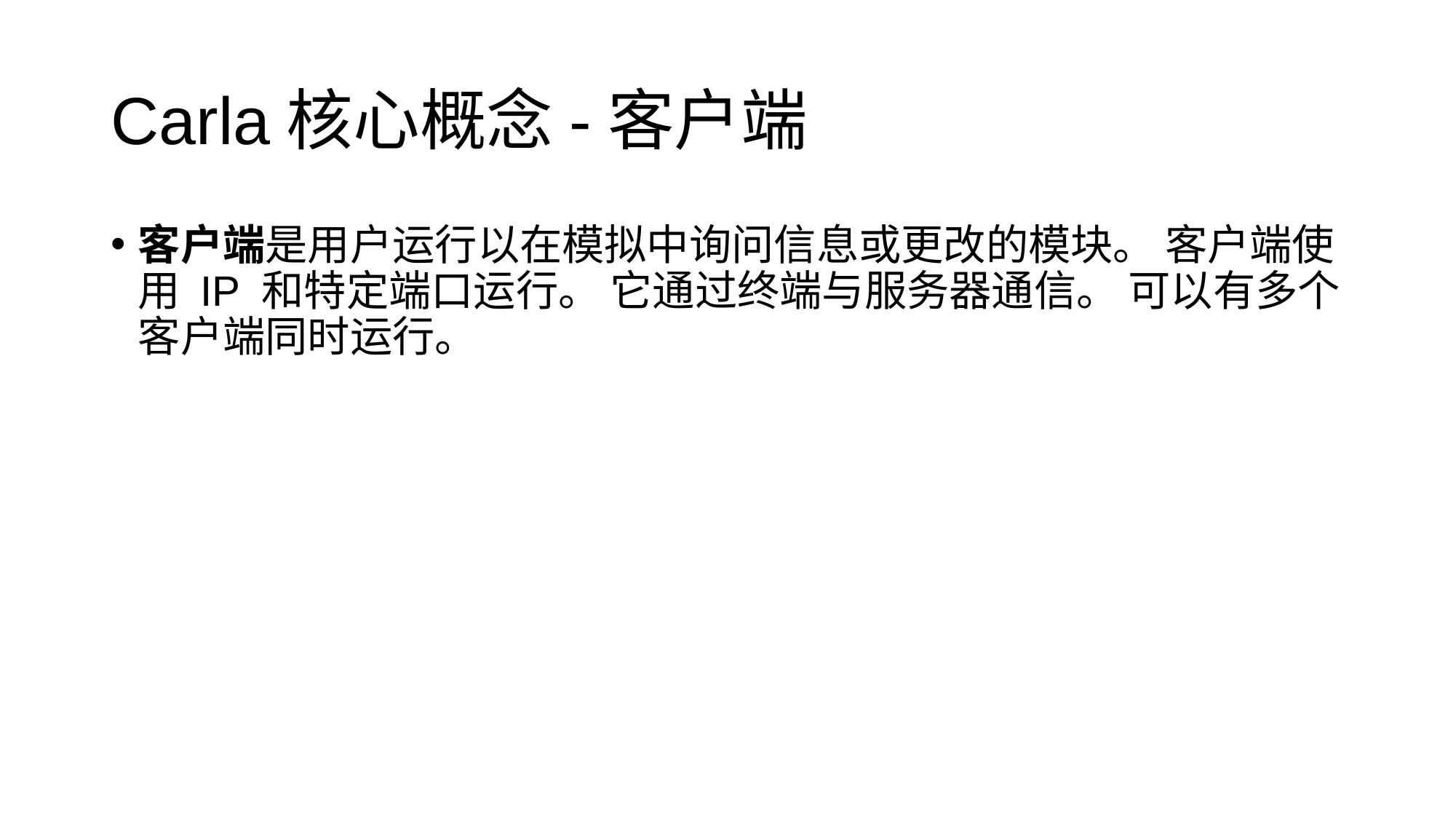

# Carla核心概念-客户端
客户端是用户运行以在模拟中询问信息或更改的模块。 客户端使用 IP 和特定端口运行。 它通过终端与服务器通信。 可以有多个客户端同时运行。